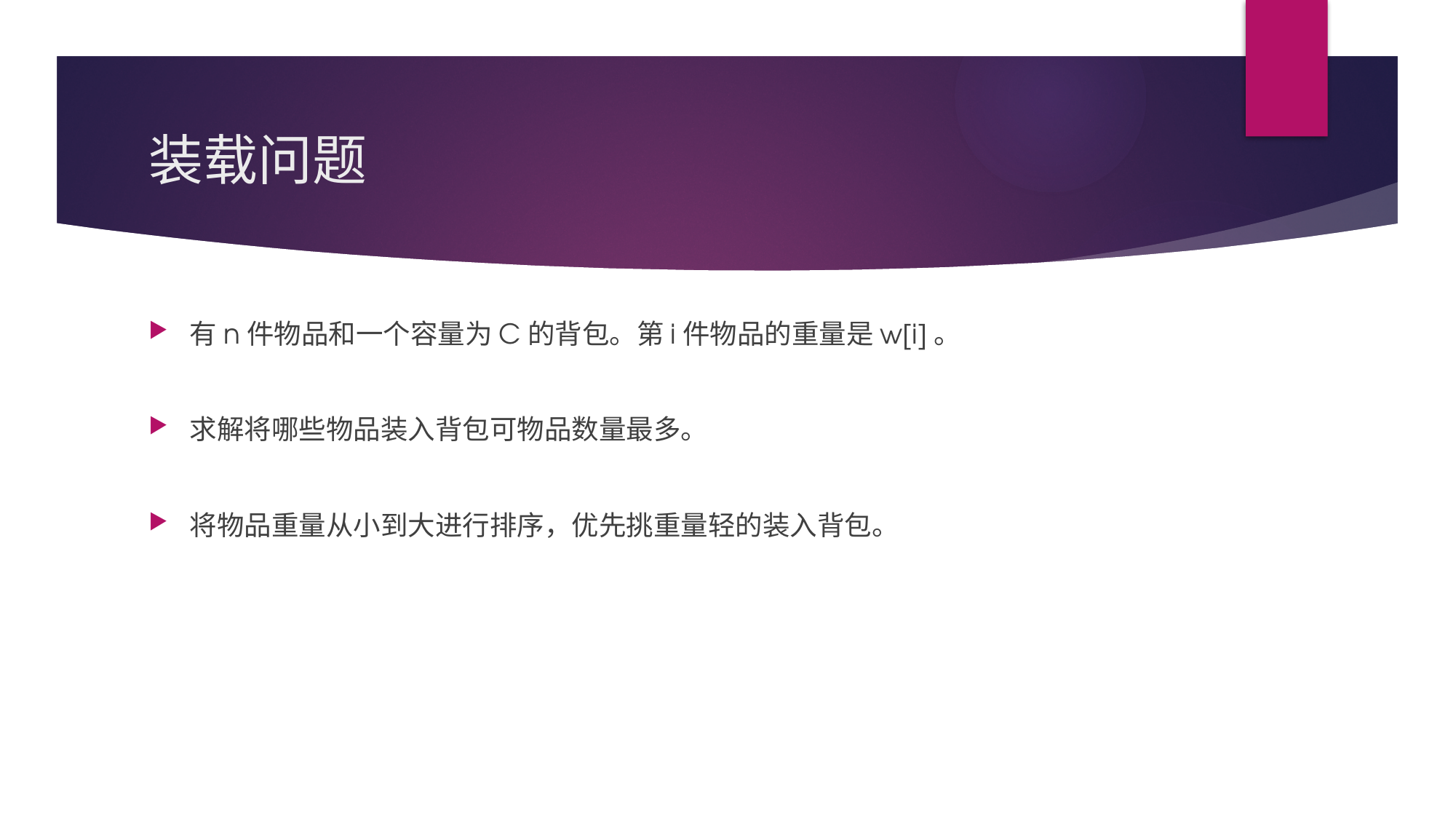

# 装载问题
有n件物品和一个容量为C的背包。第i件物品的重量是w[i]。

求解将哪些物品装入背包可物品数量最多。

将物品重量从小到大进行排序，优先挑重量轻的装入背包。